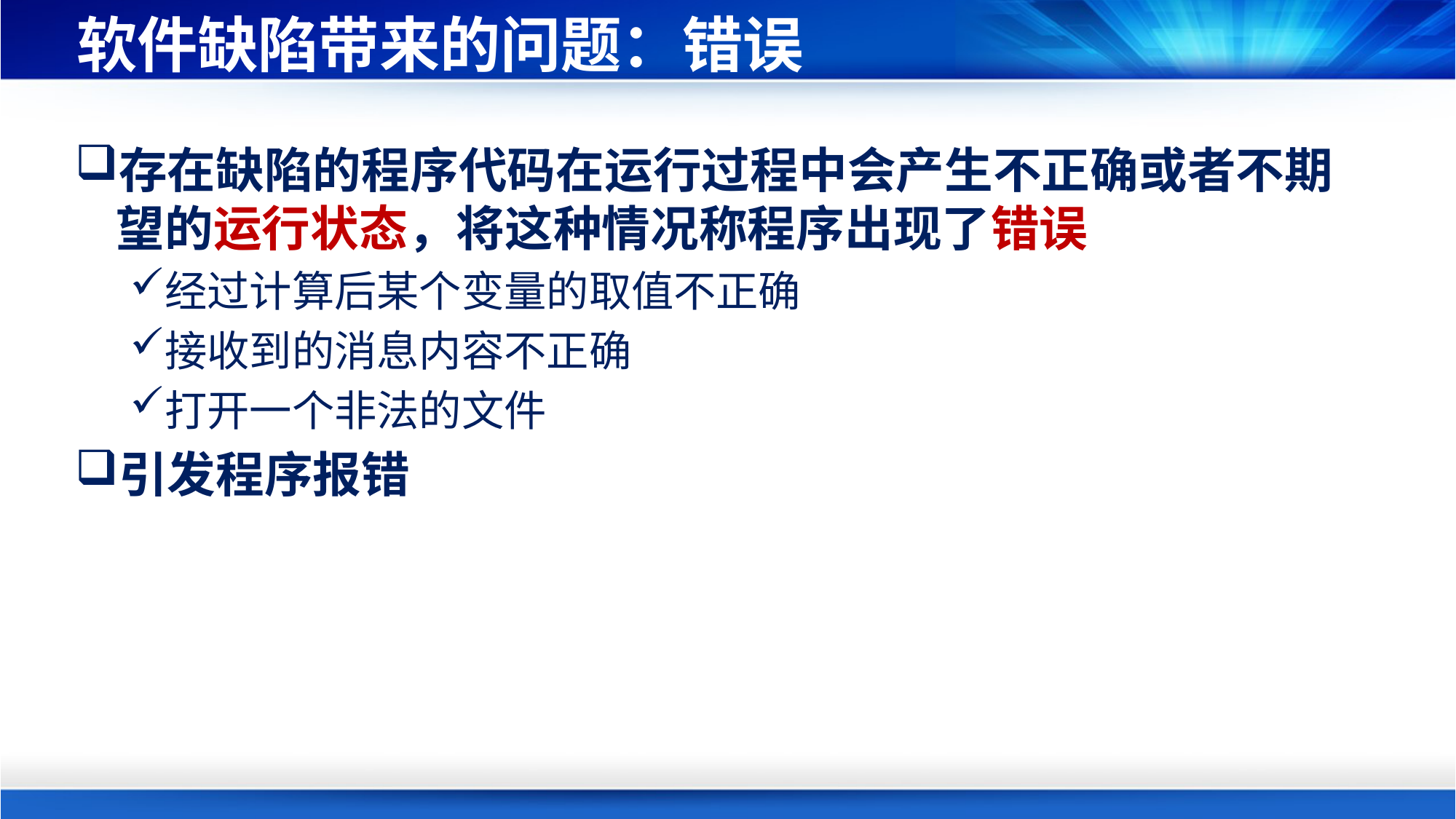

# 软件缺陷带来的问题：错误
存在缺陷的程序代码在运行过程中会产生不正确或者不期望的运行状态，将这种情况称程序出现了错误
经过计算后某个变量的取值不正确
接收到的消息内容不正确
打开一个非法的文件
引发程序报错